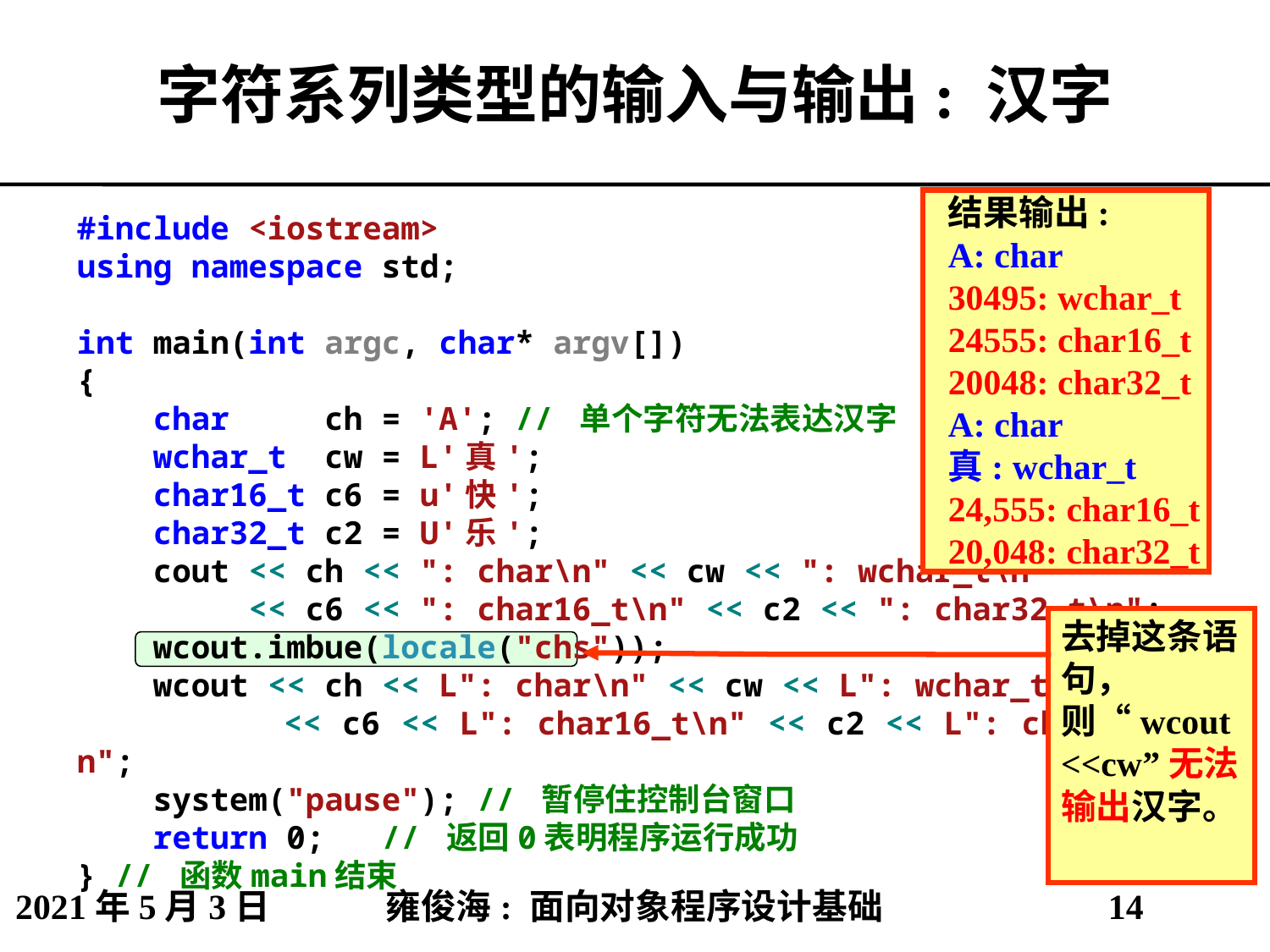

# 字符系列类型的输入与输出: 汉字

结果输出:
A: char
30495: wchar_t
24555: char16_t
20048: char32_t
A: char
真: wchar_t
24,555: char16_t
20,048: char32_t
#include <iostream>
using namespace std;

int main(int argc, char* argv[])
{
    char     ch = 'A'; // 单个字符无法表达汉字
    wchar_t  cw = L'真';
    char16_t c6 = u'快';
    char32_t c2 = U'乐';
    cout << ch << ": char\n" << cw << ": wchar_t\n"
         << c6 << ": char16_t\n" << c2 << ": char32_t\n";
    wcout.imbue(locale("chs"));
    wcout << ch << L": char\n" << cw << L": wchar_t\n"
          << c6 << L": char16_t\n" << c2 << L": char32_t\n";
    system("pause"); // 暂停住控制台窗口
    return 0;   // 返回0表明程序运行成功
} // 函数main结束
去掉这条语句，则“wcout<<cw”无法输出汉字。

2021年5月3日
雍俊海: 面向对象程序设计基础
14